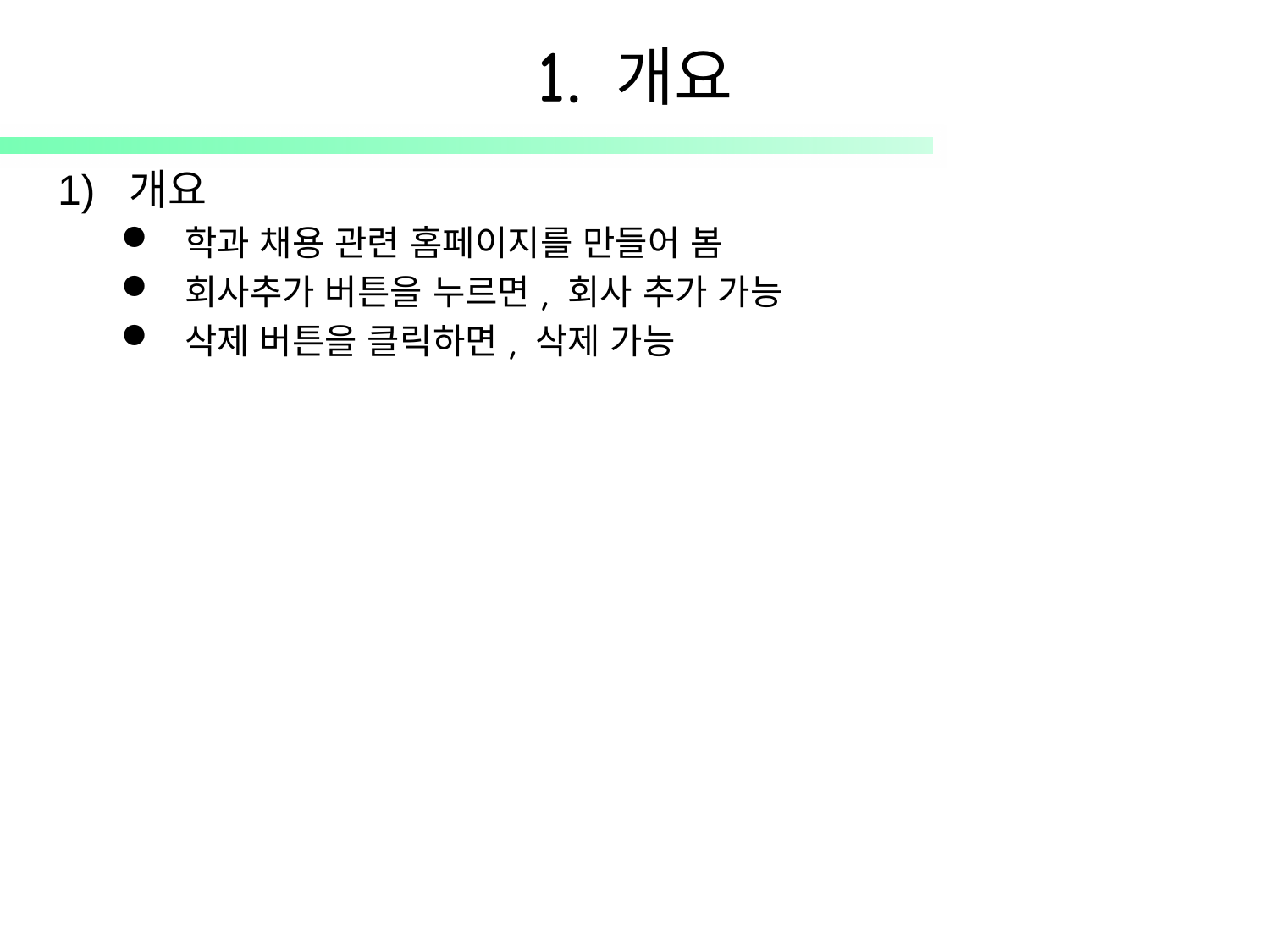

# 1. 개요
개요
학과 채용 관련 홈페이지를 만들어 봄
회사추가 버튼을 누르면, 회사 추가 가능
삭제 버튼을 클릭하면, 삭제 가능